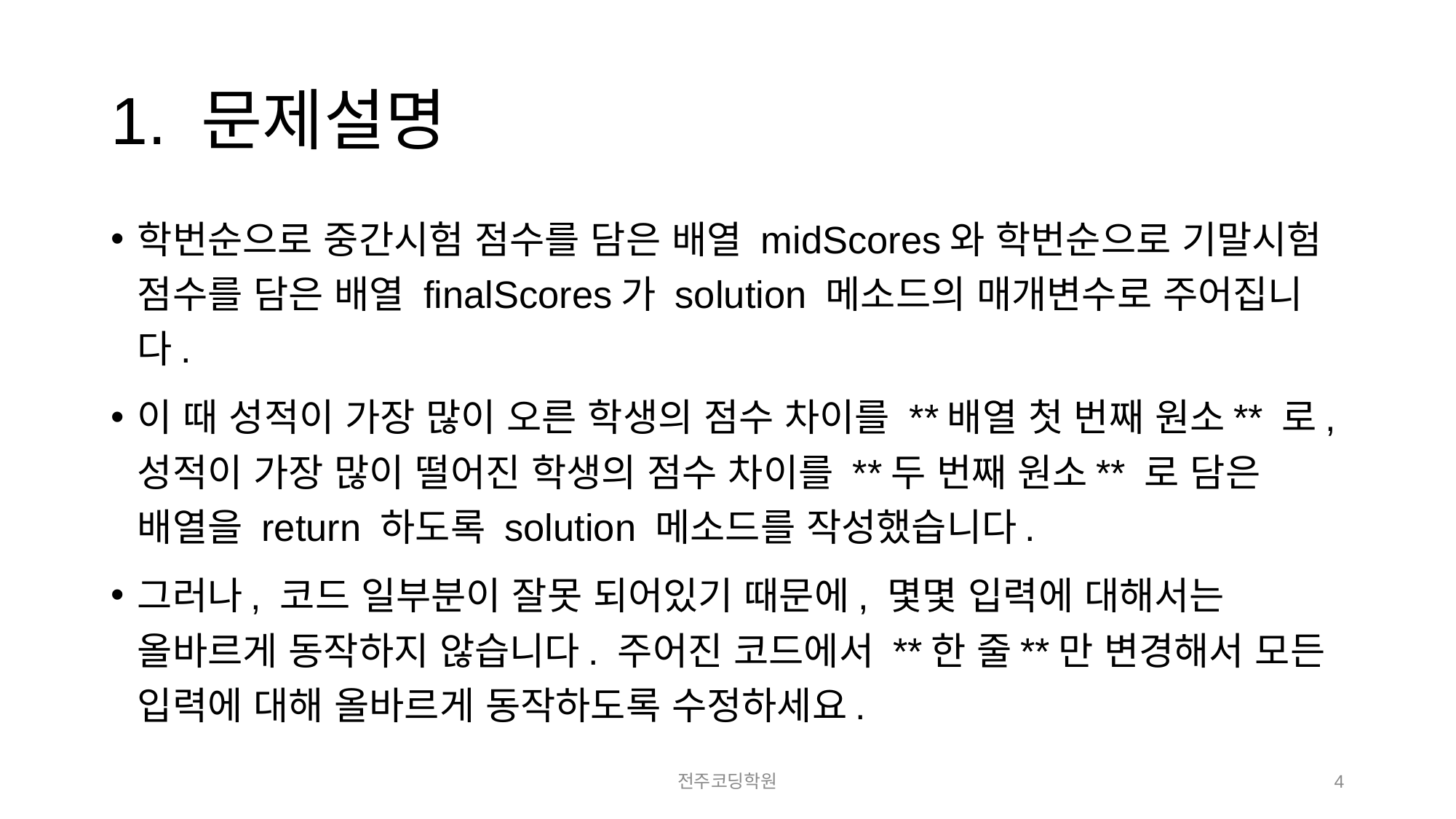

# 1. 문제설명
학번순으로 중간시험 점수를 담은 배열 midScores와 학번순으로 기말시험 점수를 담은 배열 finalScores가 solution 메소드의 매개변수로 주어집니다.
이 때 성적이 가장 많이 오른 학생의 점수 차이를 **배열 첫 번째 원소** 로, 성적이 가장 많이 떨어진 학생의 점수 차이를 **두 번째 원소** 로 담은 배열을 return 하도록 solution 메소드를 작성했습니다.
그러나, 코드 일부분이 잘못 되어있기 때문에, 몇몇 입력에 대해서는 올바르게 동작하지 않습니다. 주어진 코드에서 **한 줄**만 변경해서 모든 입력에 대해 올바르게 동작하도록 수정하세요.
전주코딩학원
4